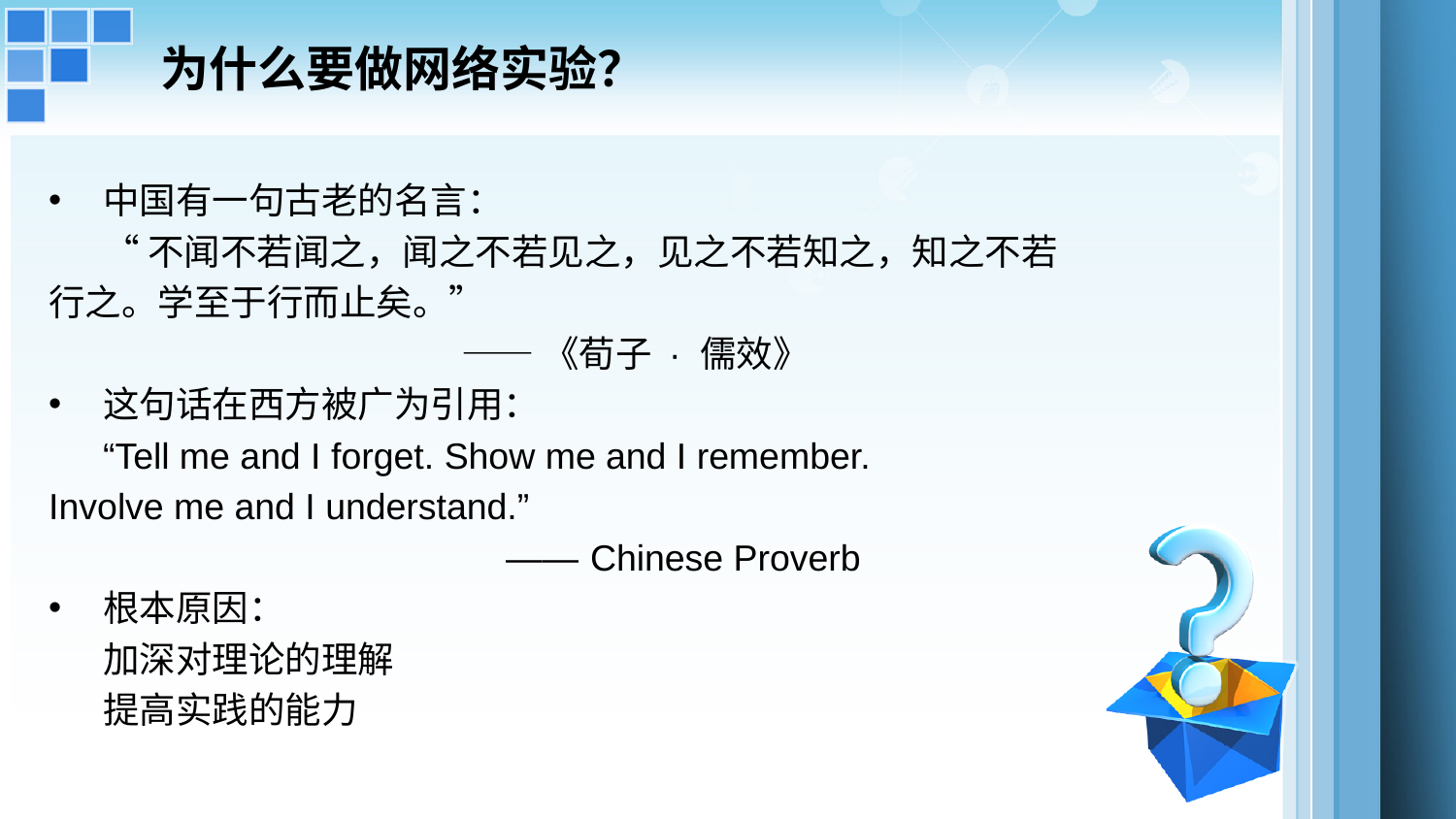

# 为什么要做网络实验？
中国有一句古老的名言：
“不闻不若闻之，闻之不若见之，见之不若知之，知之不若
行之。学至于行而止矣。”
                                                  ——《荀子 · 儒效》
这句话在西方被广为引用：
“Tell me and I forget. Show me and I remember.
Involve me and I understand.”
                                             —— Chinese Proverb
根本原因：
加深对理论的理解
提高实践的能力